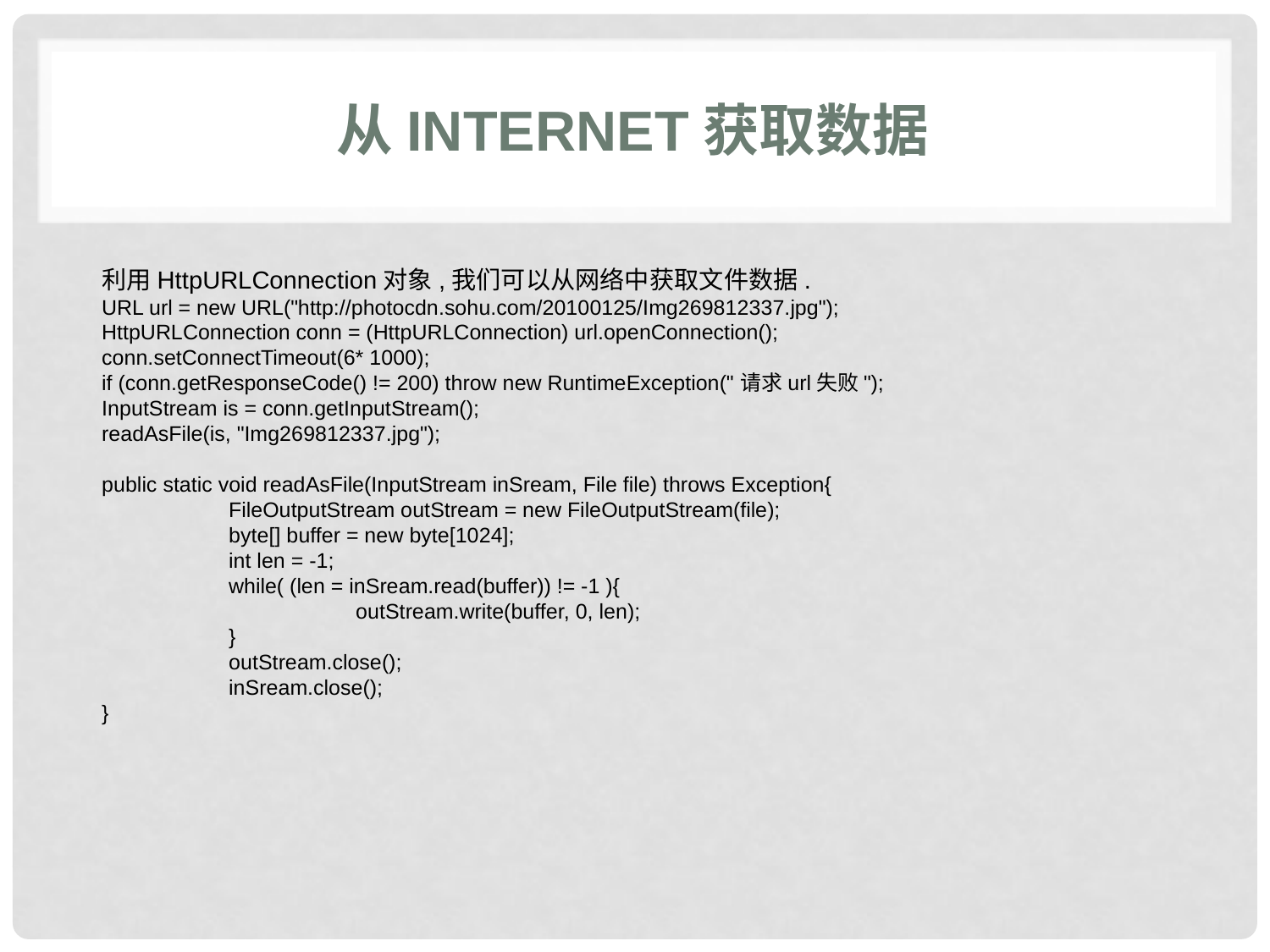

# 从Internet获取数据
利用HttpURLConnection对象,我们可以从网络中获取文件数据.
URL url = new URL("http://photocdn.sohu.com/20100125/Img269812337.jpg");
HttpURLConnection conn = (HttpURLConnection) url.openConnection();
conn.setConnectTimeout(6* 1000);
if (conn.getResponseCode() != 200) throw new RuntimeException("请求url失败");
InputStream is = conn.getInputStream();
readAsFile(is, "Img269812337.jpg");

public static void readAsFile(InputStream inSream, File file) throws Exception{
	FileOutputStream outStream = new FileOutputStream(file);
	byte[] buffer = new byte[1024];
	int len = -1;
	while( (len = inSream.read(buffer)) != -1 ){
		outStream.write(buffer, 0, len);
	}
 	outStream.close();
	inSream.close();
}